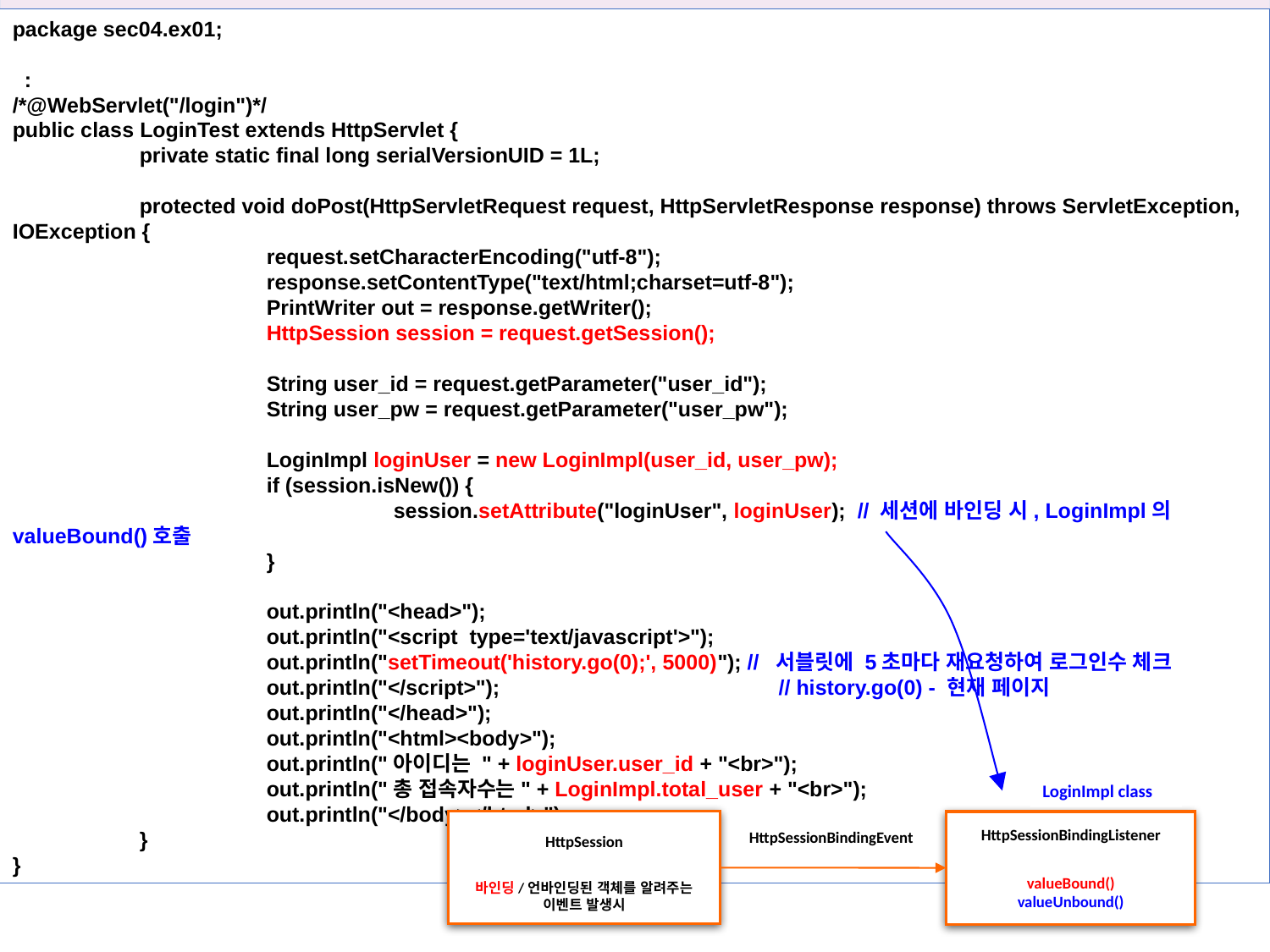

10장 서블릿의 필터와 리스너 기능
package sec04.ex01;

  :
/*@WebServlet("/login")*/
public class LoginTest extends HttpServlet {
	private static final long serialVersionUID = 1L;

	protected void doPost(HttpServletRequest request, HttpServletResponse response) throws ServletException, IOException {
		request.setCharacterEncoding("utf-8");
		response.setContentType("text/html;charset=utf-8");
		PrintWriter out = response.getWriter();
		HttpSession session = request.getSession();

		String user_id = request.getParameter("user_id");
		String user_pw = request.getParameter("user_pw");

		LoginImpl loginUser = new LoginImpl(user_id, user_pw);
		if (session.isNew()) {
			session.setAttribute("loginUser", loginUser);  // 세션에 바인딩 시, LoginImpl의 valueBound()호출
		}

		out.println("<head>");
		out.println("<script  type='text/javascript'>");
		out.println("setTimeout('history.go(0);', 5000)"); //  서블릿에 5초마다 재요청하여 로그인수 체크
		out.println("</script>");                                               // history.go(0) - 현재 페이지
		out.println("</head>");
		out.println("<html><body>");
		out.println("아이디는 " + loginUser.user_id + "<br>");
		out.println("총 접속자수는" + LoginImpl.total_user + "<br>");
		out.println("</body></html>");
	}
}
10.4 여러 가지 서블릿 관련 Listener API

LoginImpl class
HttpSession

바인딩/언바인딩된 객체를 알려주는 이벤트 발생시
HttpSessionBindingListener

valueBound()
valueUnbound()
HttpSessionBindingEvent